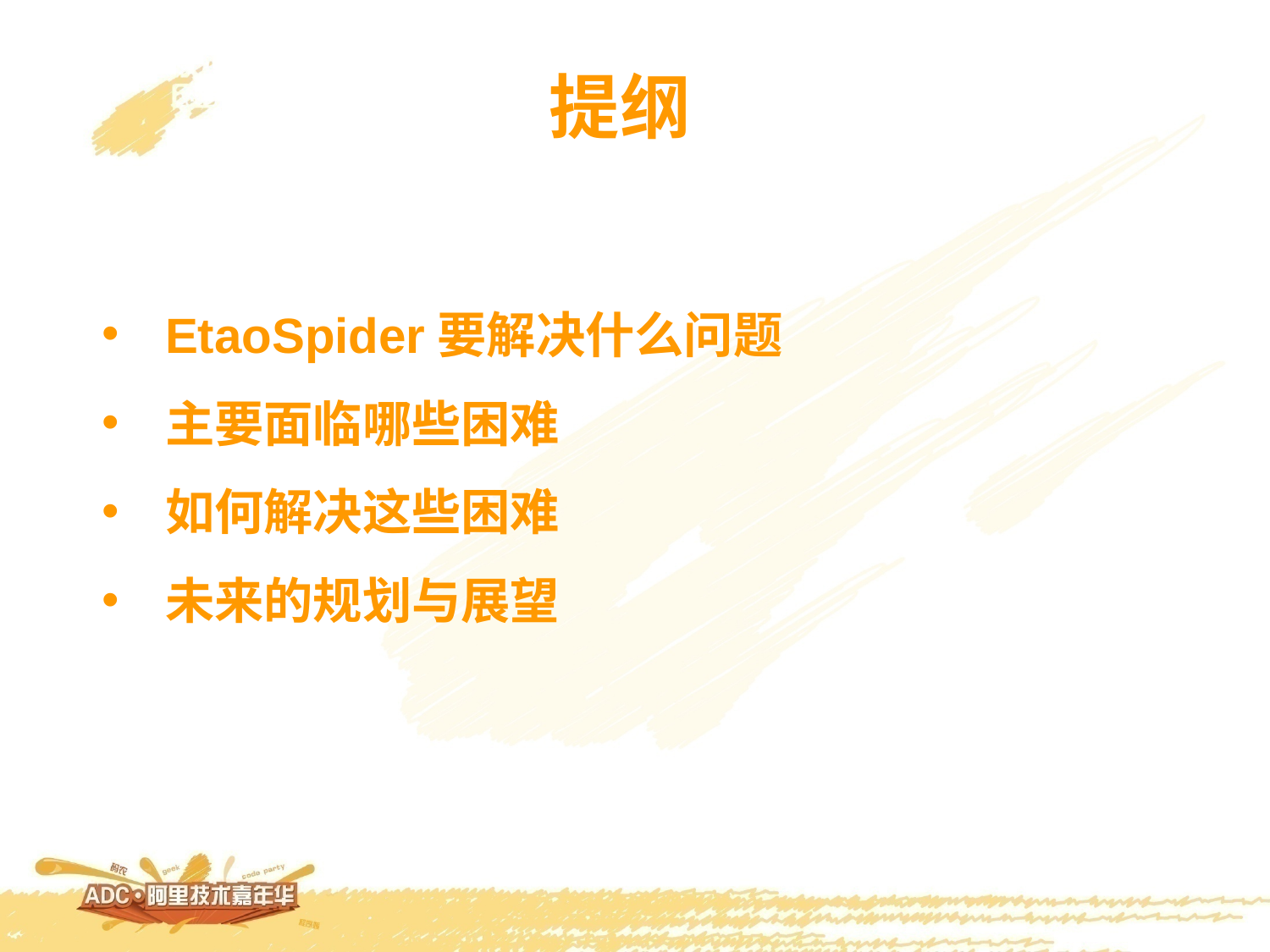

提纲
EtaoSpider要解决什么问题
主要面临哪些困难
如何解决这些困难
未来的规划与展望